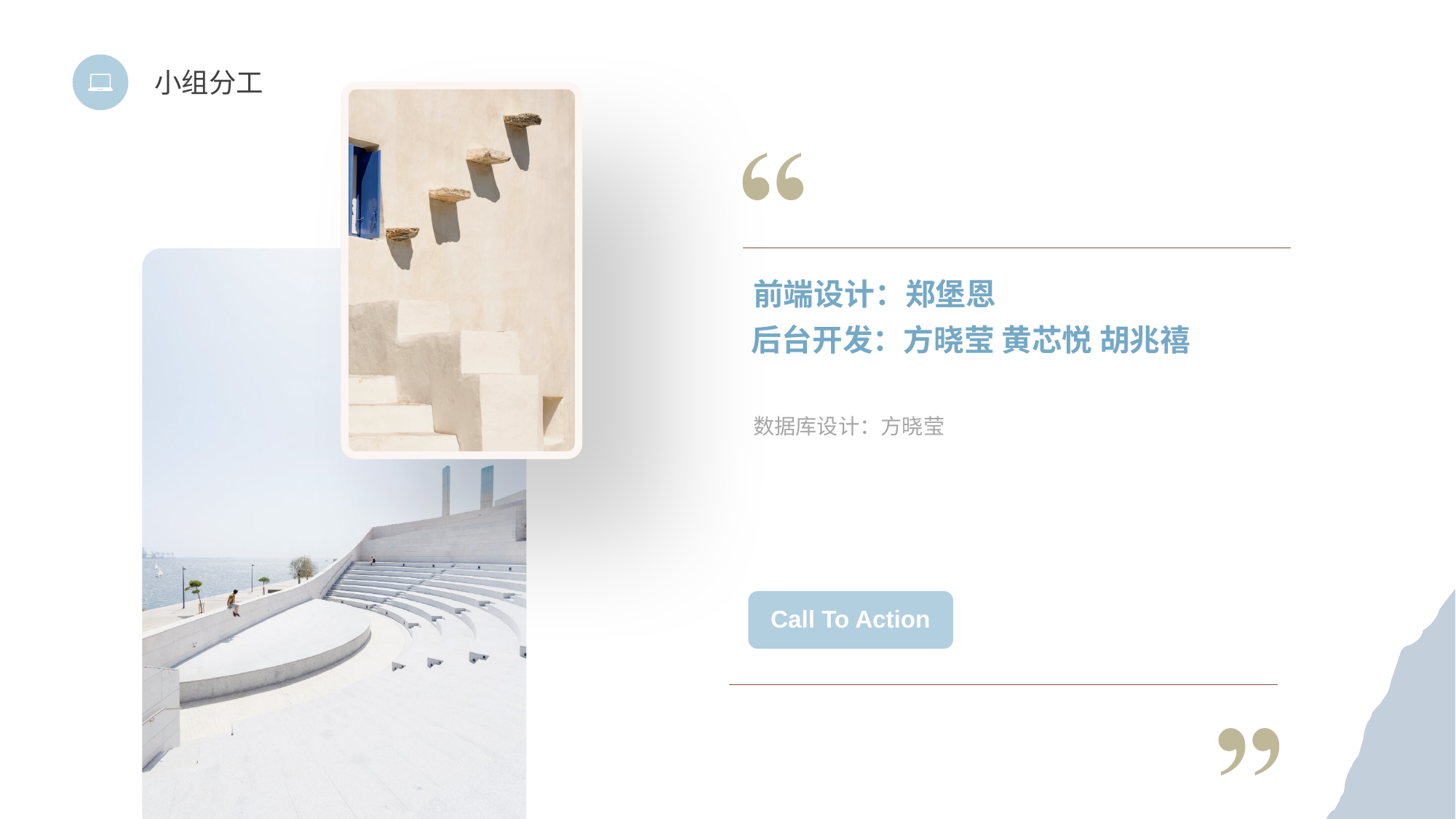

小组分工

前端设计：郑堡恩
后台开发：方晓莹 黄芯悦 胡兆禧
数据库设计：方晓莹

Call To Action